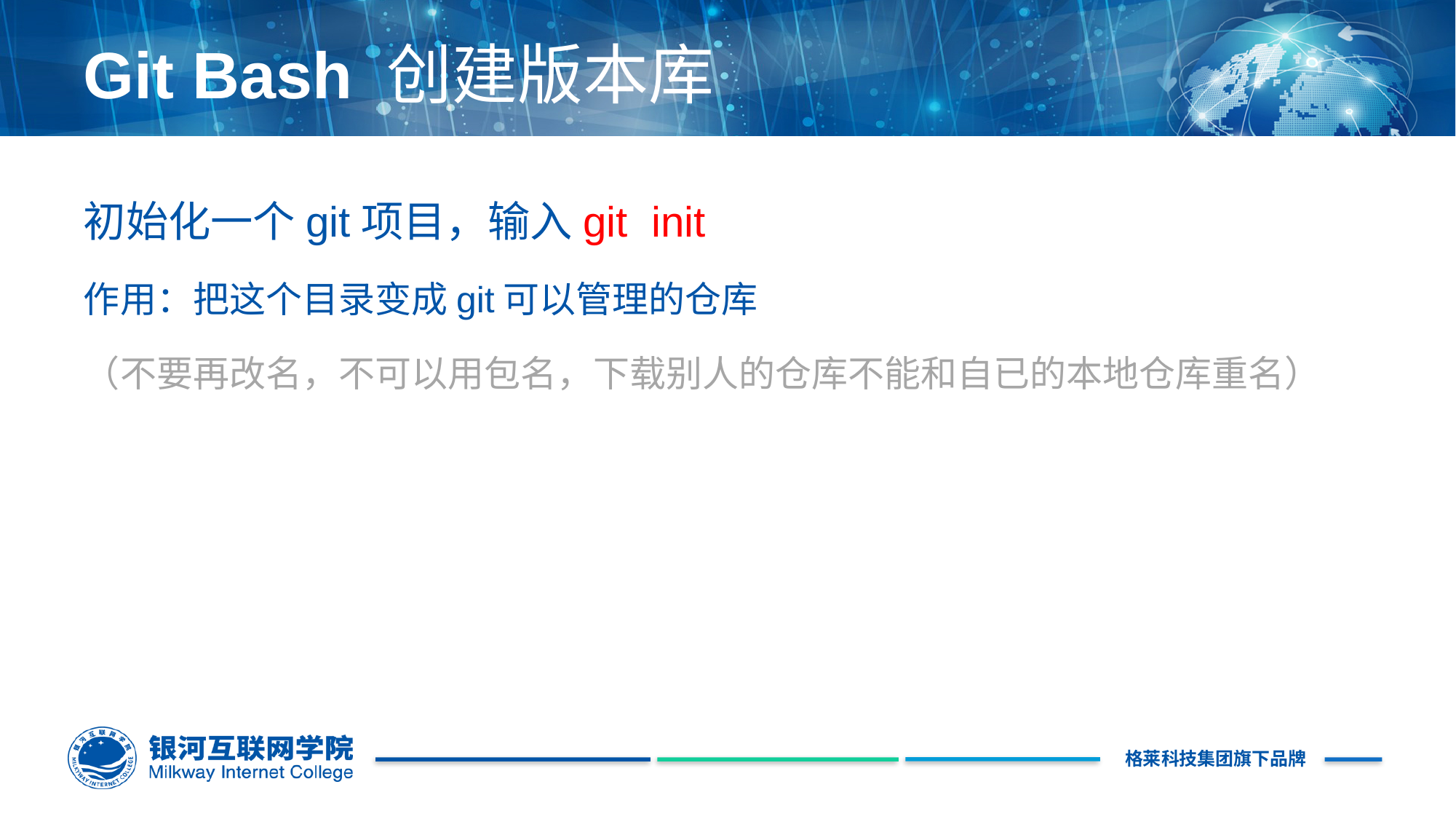

# Git Bash 创建版本库
初始化一个git项目，输入git  init
作用：把这个目录变成git可以管理的仓库
（不要再改名，不可以用包名，下载别人的仓库不能和自已的本地仓库重名）